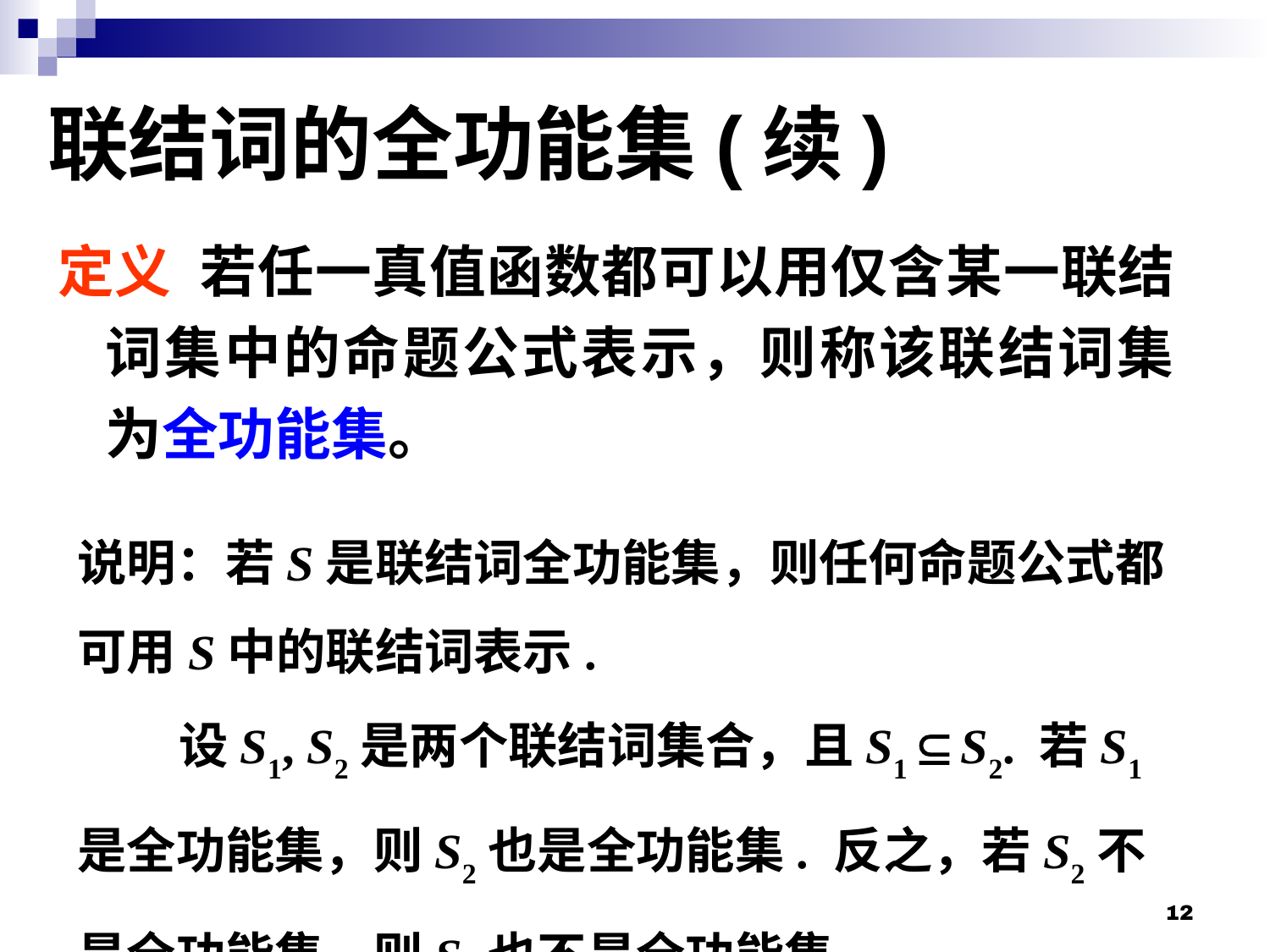

# 联结词的全功能集(续)
定义  若任一真值函数都可以用仅含某一联结词集中的命题公式表示，则称该联结词集为全功能集。
说明：若S是联结词全功能集，则任何命题公式都
可用S中的联结词表示.
        设S1, S2是两个联结词集合，且S1 ⊆ S2. 若S1是全功能集，则S2也是全功能集. 反之，若S2不是全功能集，则S1也不是全功能集.
12